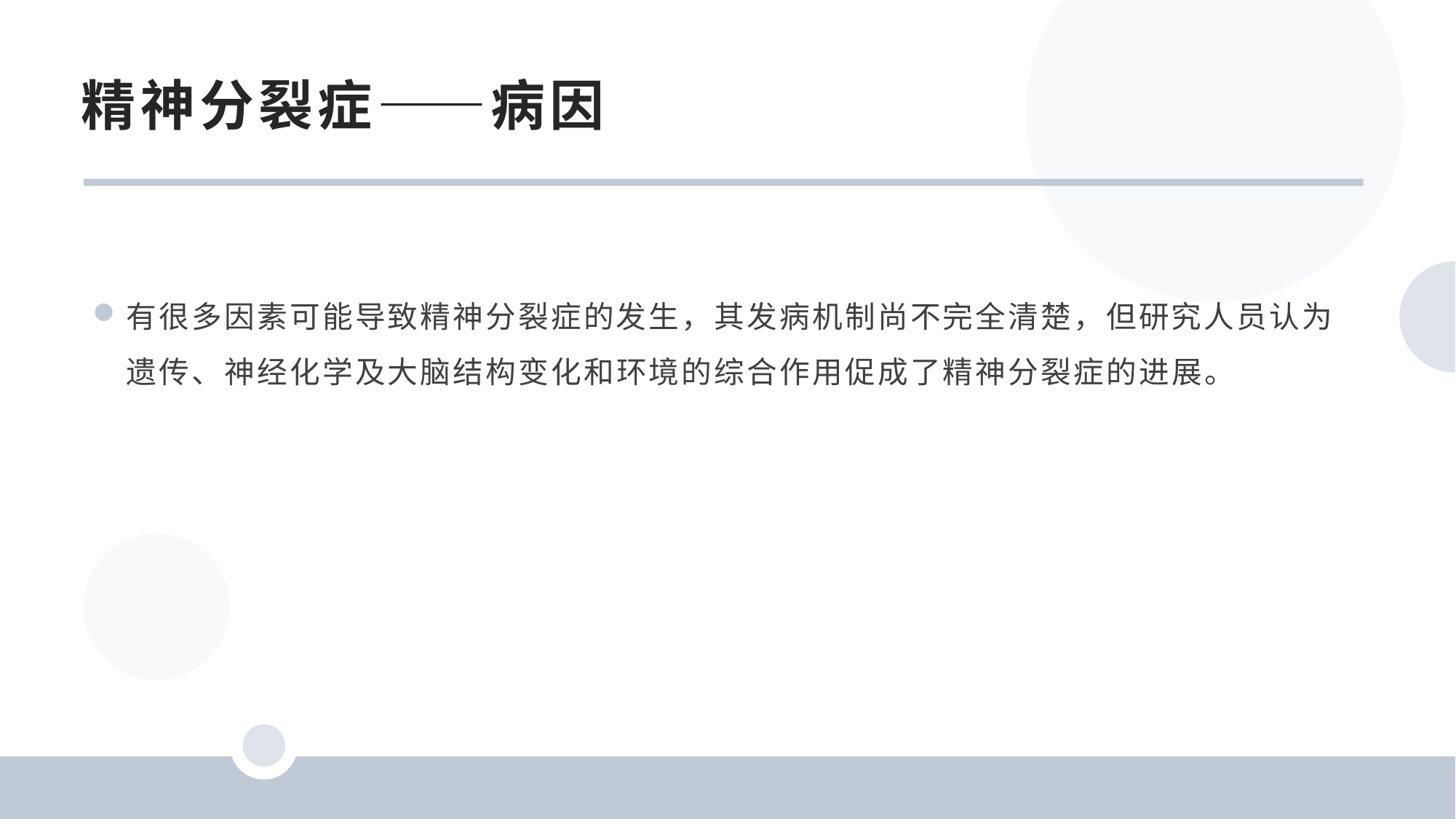

精神分裂症——病因

有很多因素可能导致精神分裂症的发生，其发病机制尚不完全清楚，但研究人员认为遗传、神经化学及大脑结构变化和环境的综合作用促成了精神分裂症的进展。